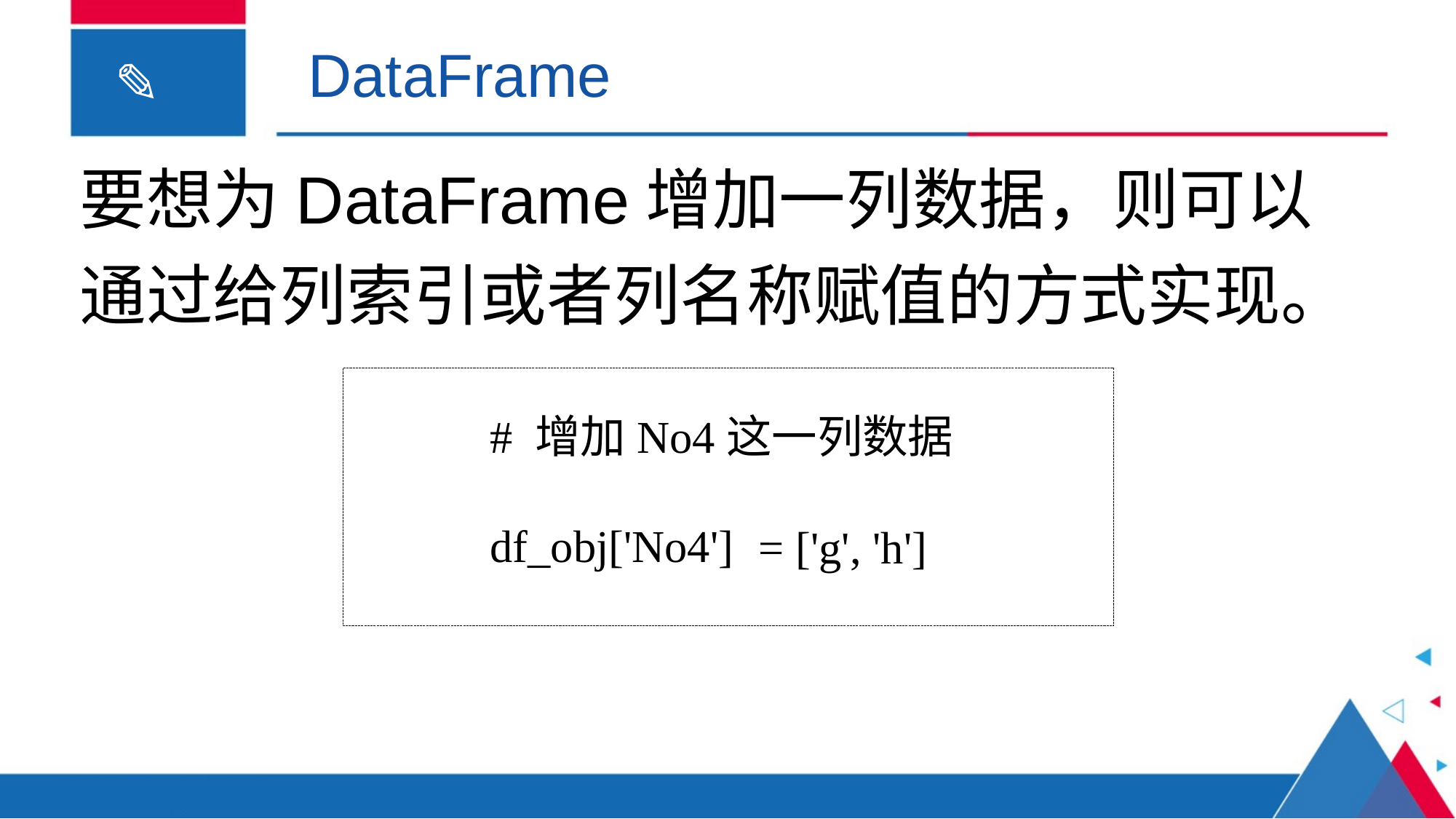

DataFrame
要想为DataFrame增加一列数据，则可以通过给列索引或者列名称赋值的方式实现。
= ['g', 'h']
# 增加No4这一列数据

df_obj['No4']
= ['g', 'h']